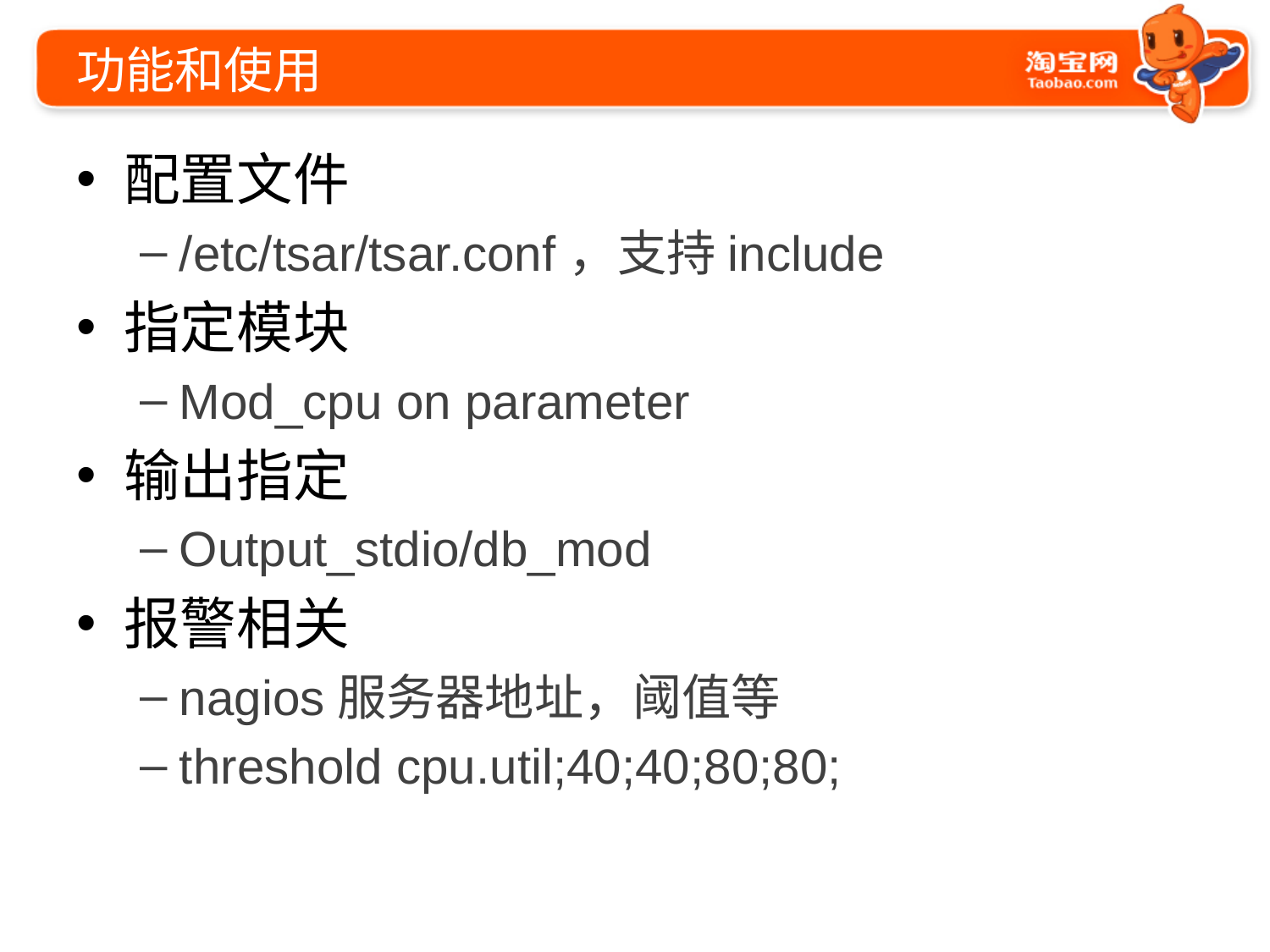

# 功能和使用
配置文件
/etc/tsar/tsar.conf，支持include
指定模块
Mod_cpu on parameter
输出指定
Output_stdio/db_mod
报警相关
nagios服务器地址，阈值等
threshold cpu.util;40;40;80;80;